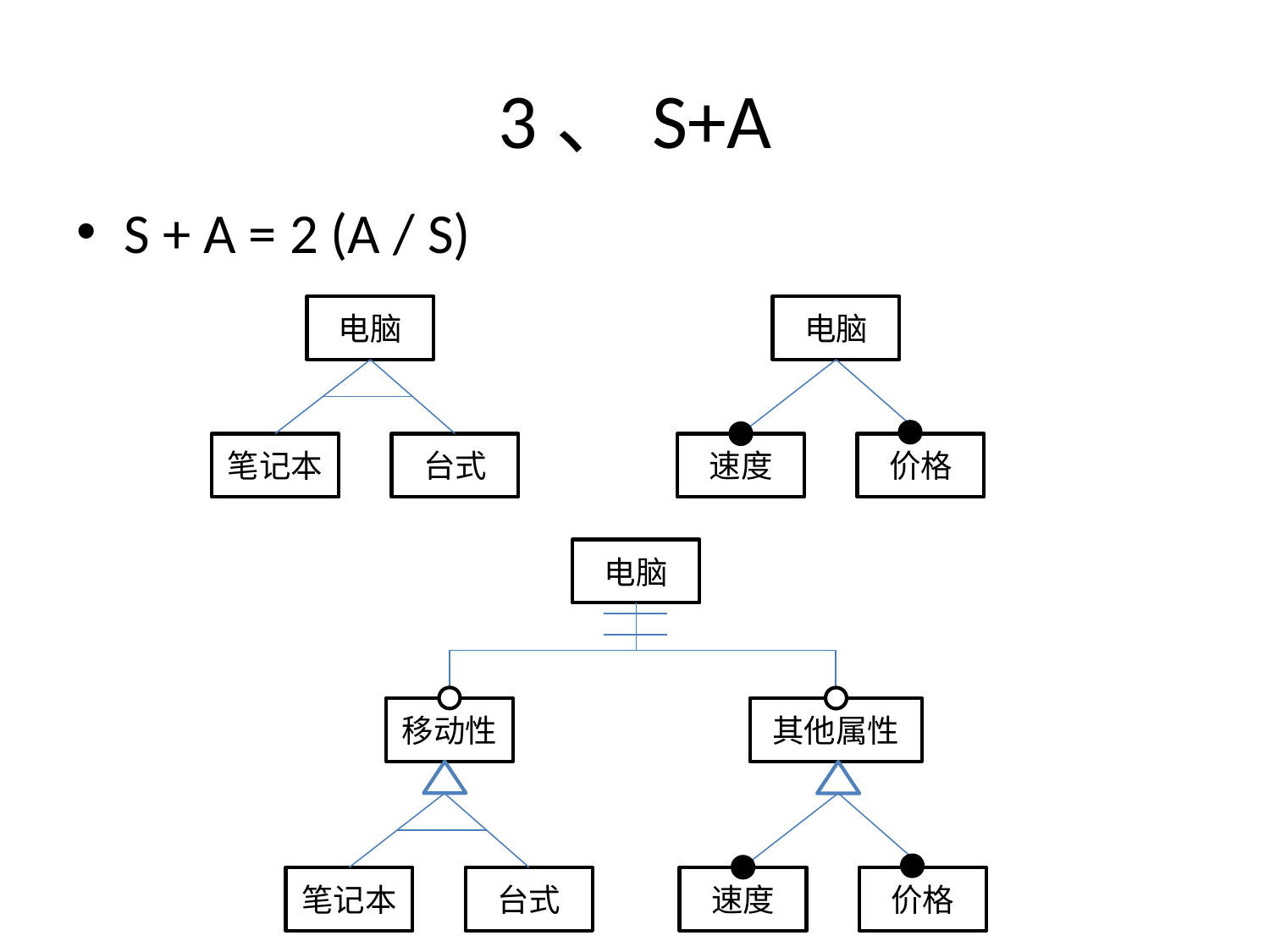

# 3、S+A
S + A = 2 (A / S)
电脑
电脑

笔记本
台式
速度
价格
电脑

移动性
其他属性

速度
价格
笔记本
台式